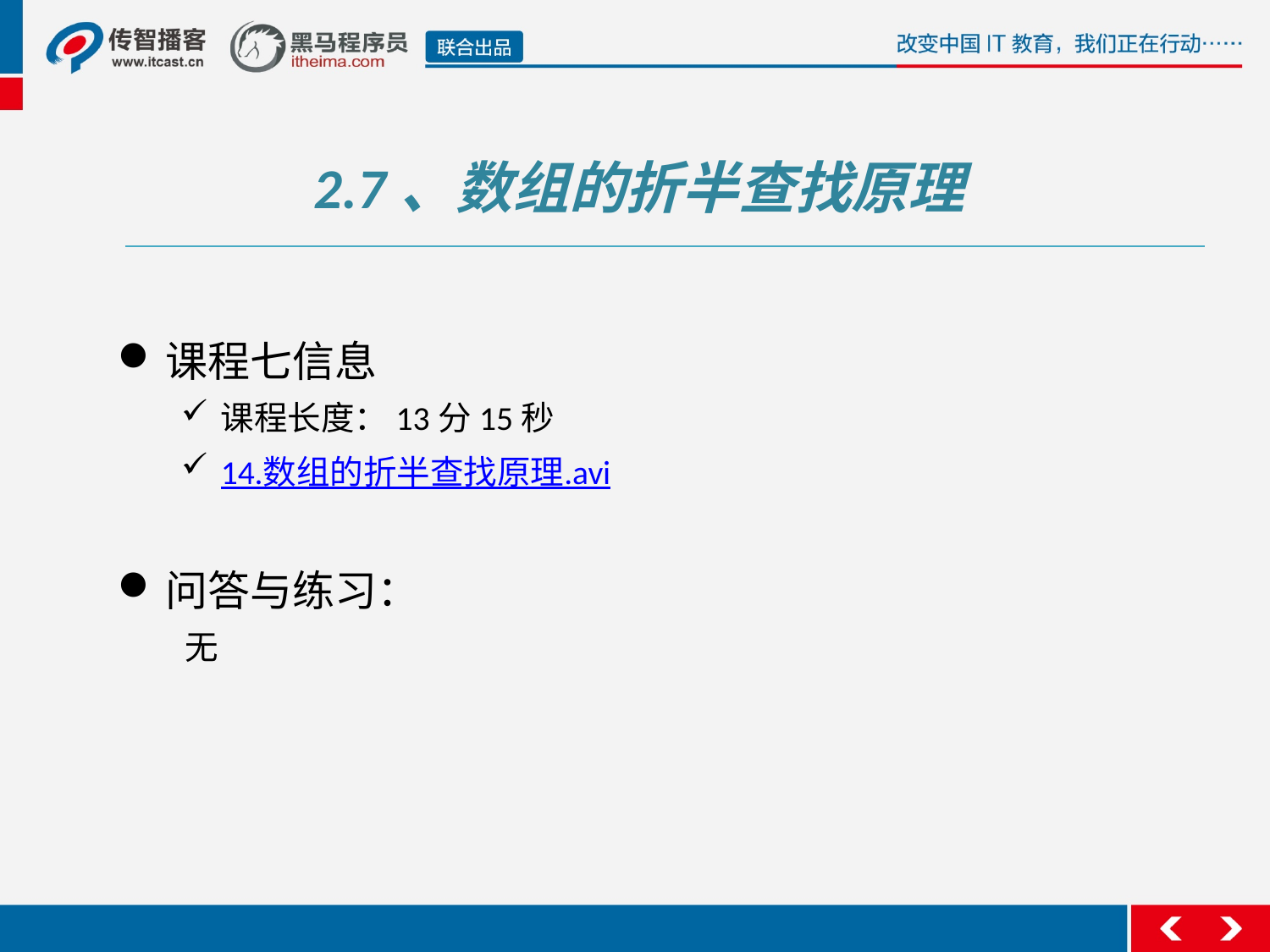

2.7、数组的折半查找原理

课程七信息
课程长度：13分15秒
14.数组的折半查找原理.avi

问答与练习：
        无